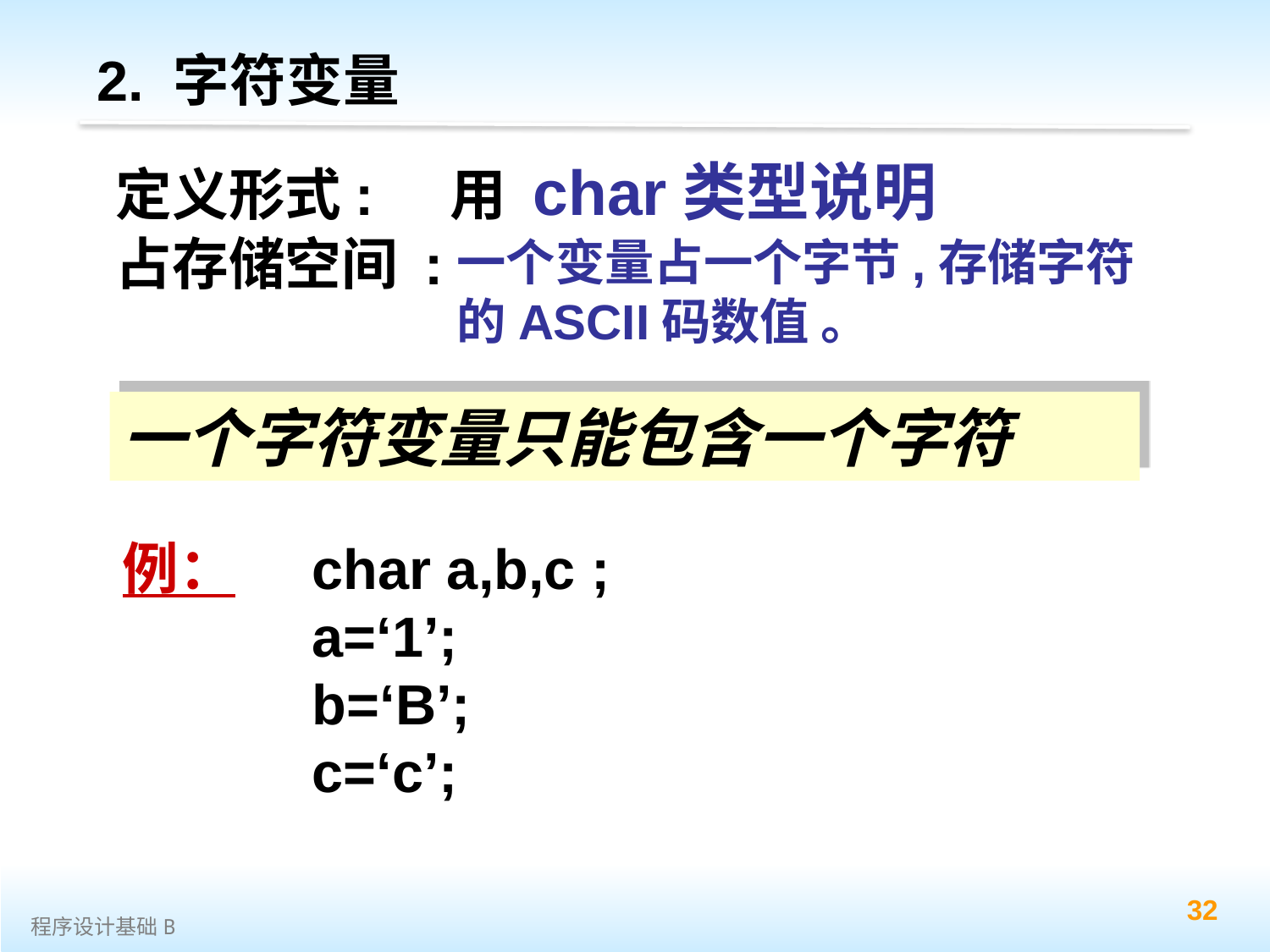

2. 字符变量
定义形式:    用 char类型说明
占存储空间 :
一个变量占一个字节,存储字符的ASCII码数值 。
一个字符变量只能包含一个字符
例：
char a,b,c ;
a=‘1’;
b=‘B’;
c=‘c’;

32